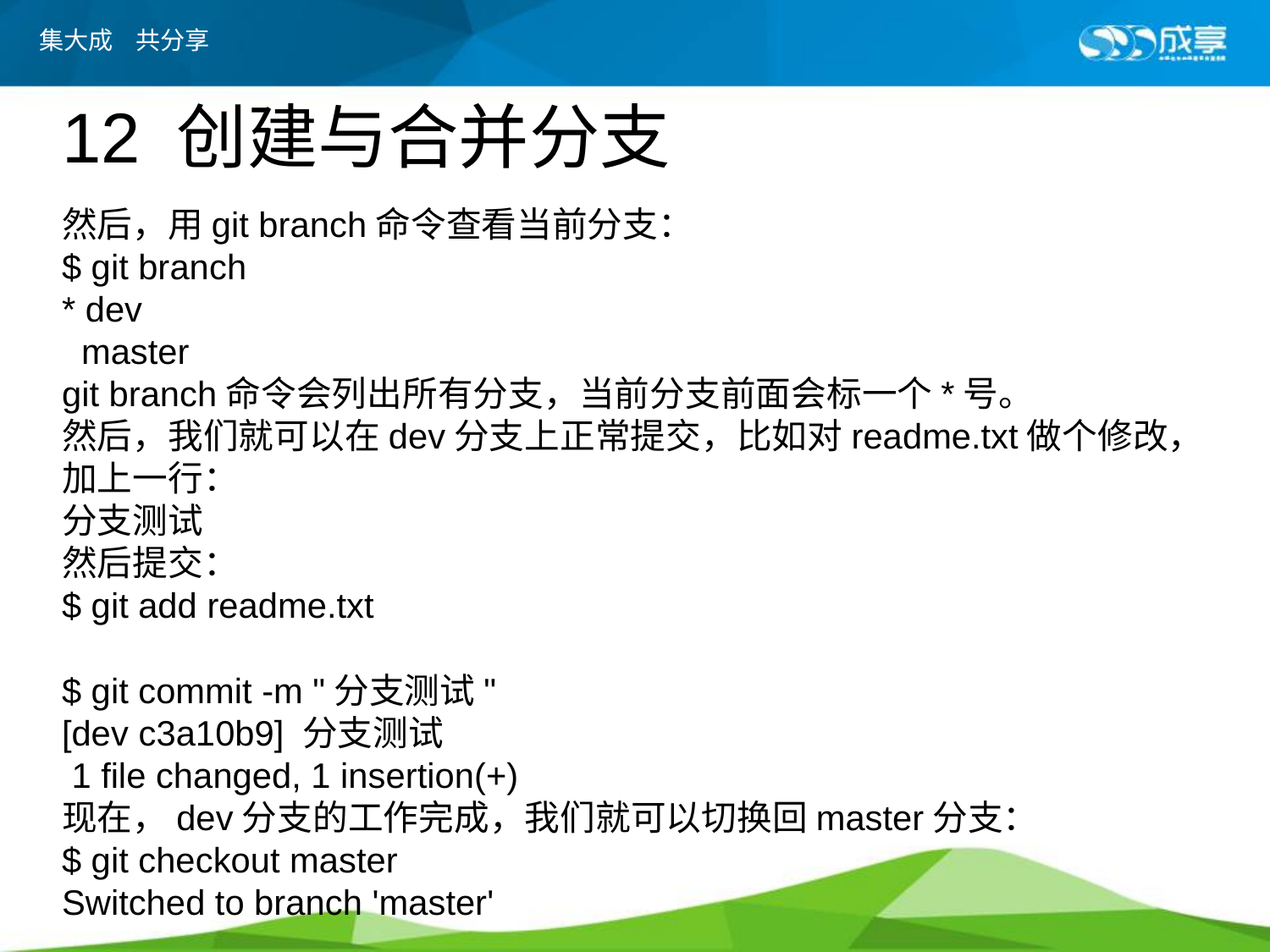

12 创建与合并分支

然后，用git branch命令查看当前分支：
$ git branch
* dev
  master
git branch命令会列出所有分支，当前分支前面会标一个*号。
然后，我们就可以在dev分支上正常提交，比如对readme.txt做个修改，加上一行：
分支测试
然后提交：
$ git add readme.txt

$ git commit -m "分支测试"
[dev c3a10b9] 分支测试
 1 file changed, 1 insertion(+)
现在，dev分支的工作完成，我们就可以切换回master分支：
$ git checkout master
Switched to branch 'master'